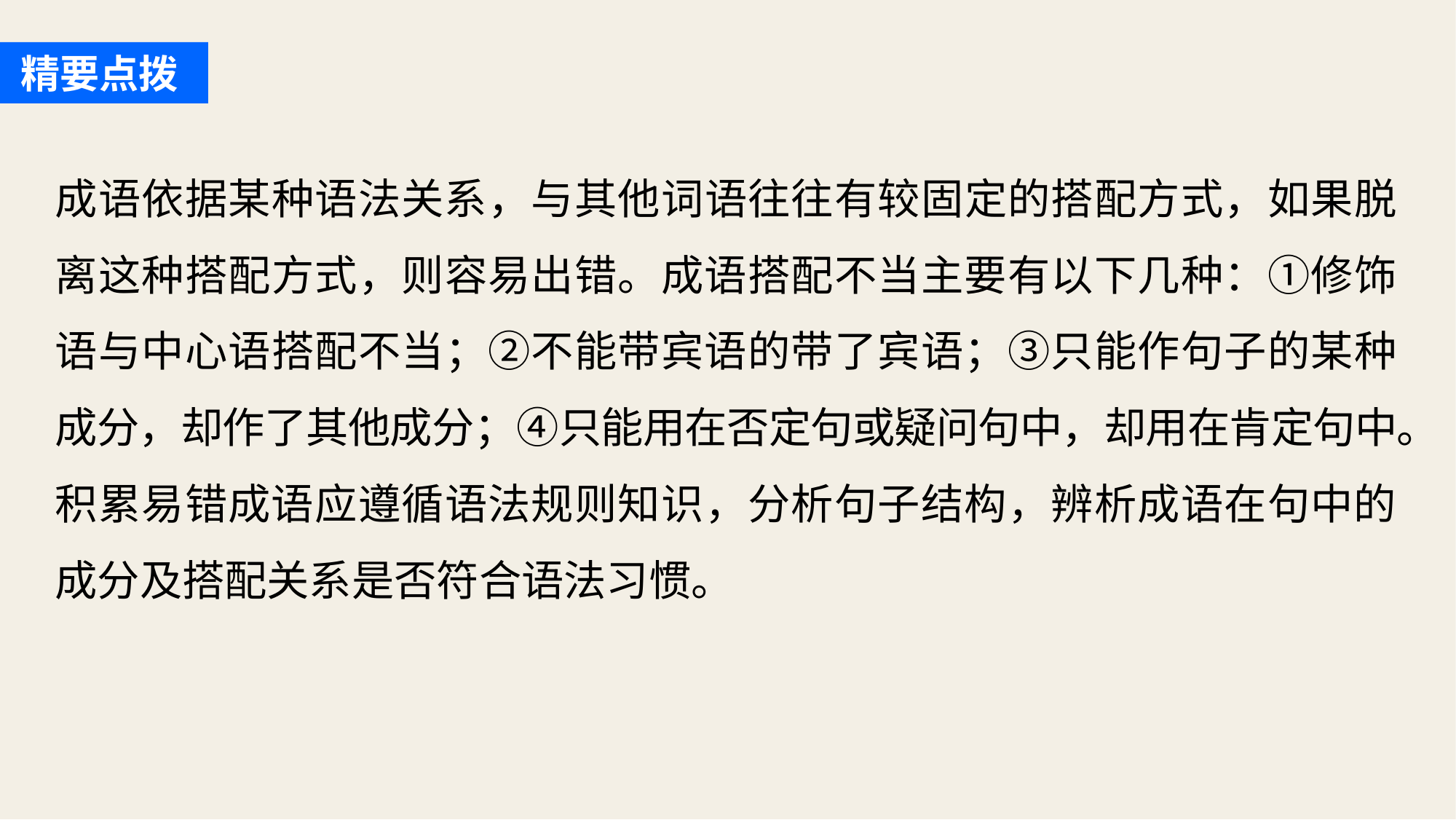

精要点拨
成语依据某种语法关系，与其他词语往往有较固定的搭配方式，如果脱离这种搭配方式，则容易出错。成语搭配不当主要有以下几种：①修饰语与中心语搭配不当；②不能带宾语的带了宾语；③只能作句子的某种成分，却作了其他成分；④只能用在否定句或疑问句中，却用在肯定句中。
积累易错成语应遵循语法规则知识，分析句子结构，辨析成语在句中的成分及搭配关系是否符合语法习惯。